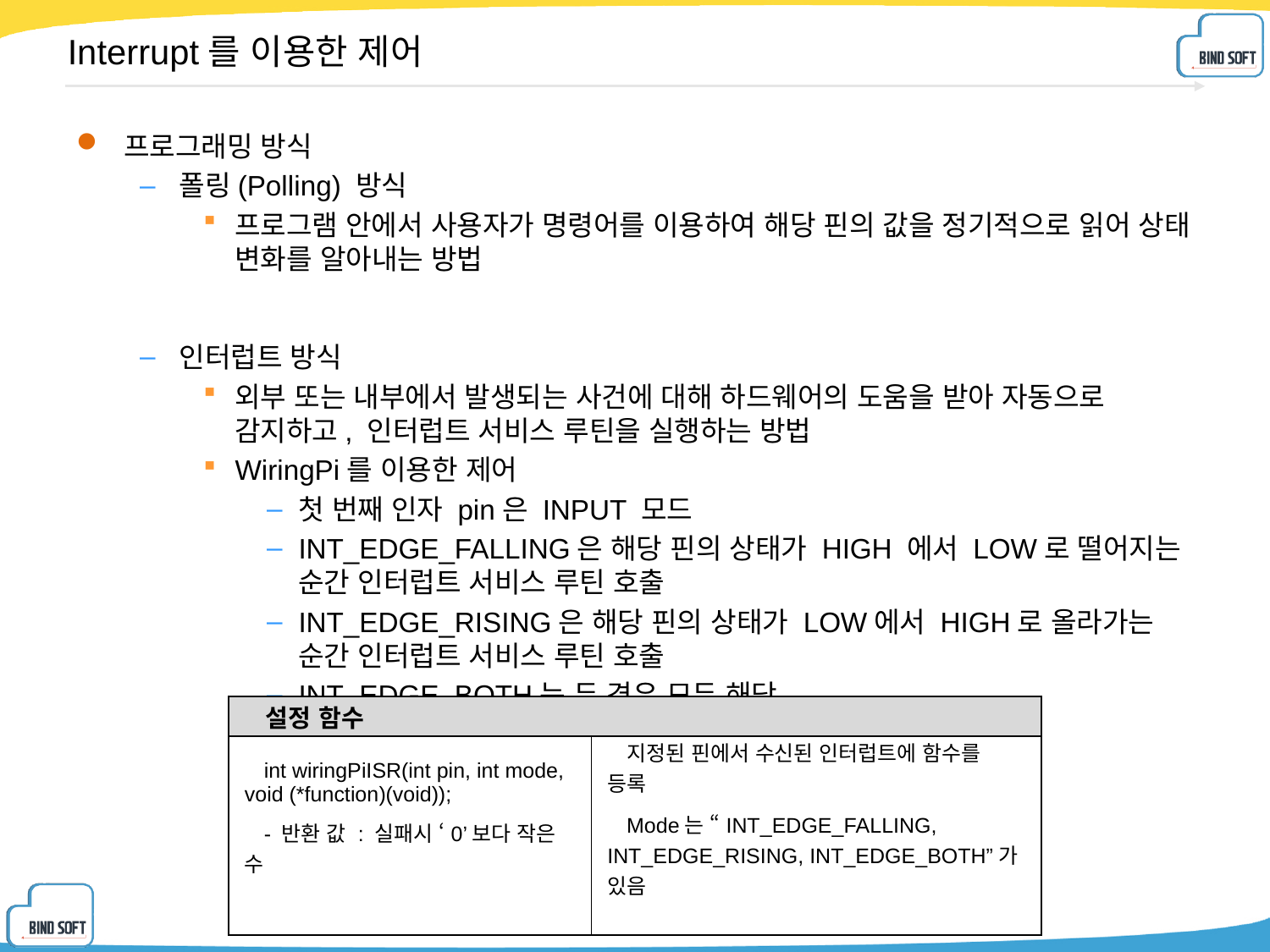

# Interrupt를 이용한 제어
프로그래밍 방식
폴링(Polling) 방식
프로그램 안에서 사용자가 명령어를 이용하여 해당 핀의 값을 정기적으로 읽어 상태 변화를 알아내는 방법

인터럽트 방식
외부 또는 내부에서 발생되는 사건에 대해 하드웨어의 도움을 받아 자동으로 감지하고, 인터럽트 서비스 루틴을 실행하는 방법
WiringPi를 이용한 제어
첫 번째 인자 pin은 INPUT 모드
INT_EDGE_FALLING은 해당 핀의 상태가 HIGH 에서 LOW로 떨어지는 순간 인터럽트 서비스 루틴 호출
INT_EDGE_RISING은 해당 핀의 상태가 LOW에서 HIGH로 올라가는 순간 인터럽트 서비스 루틴 호출
INT_EDGE_BOTH는 두 경우 모두 해당
| 설정 함수 |  |
| --- | --- |
| int wiringPiISR(int pin, int mode, void (\*function)(void)); - 반환 값 : 실패시 ‘0’보다 작은 수 | 지정된 핀에서 수신된 인터럽트에 함수를 등록 Mode는 “INT\_EDGE\_FALLING, INT\_EDGE\_RISING, INT\_EDGE\_BOTH”가 있음 |